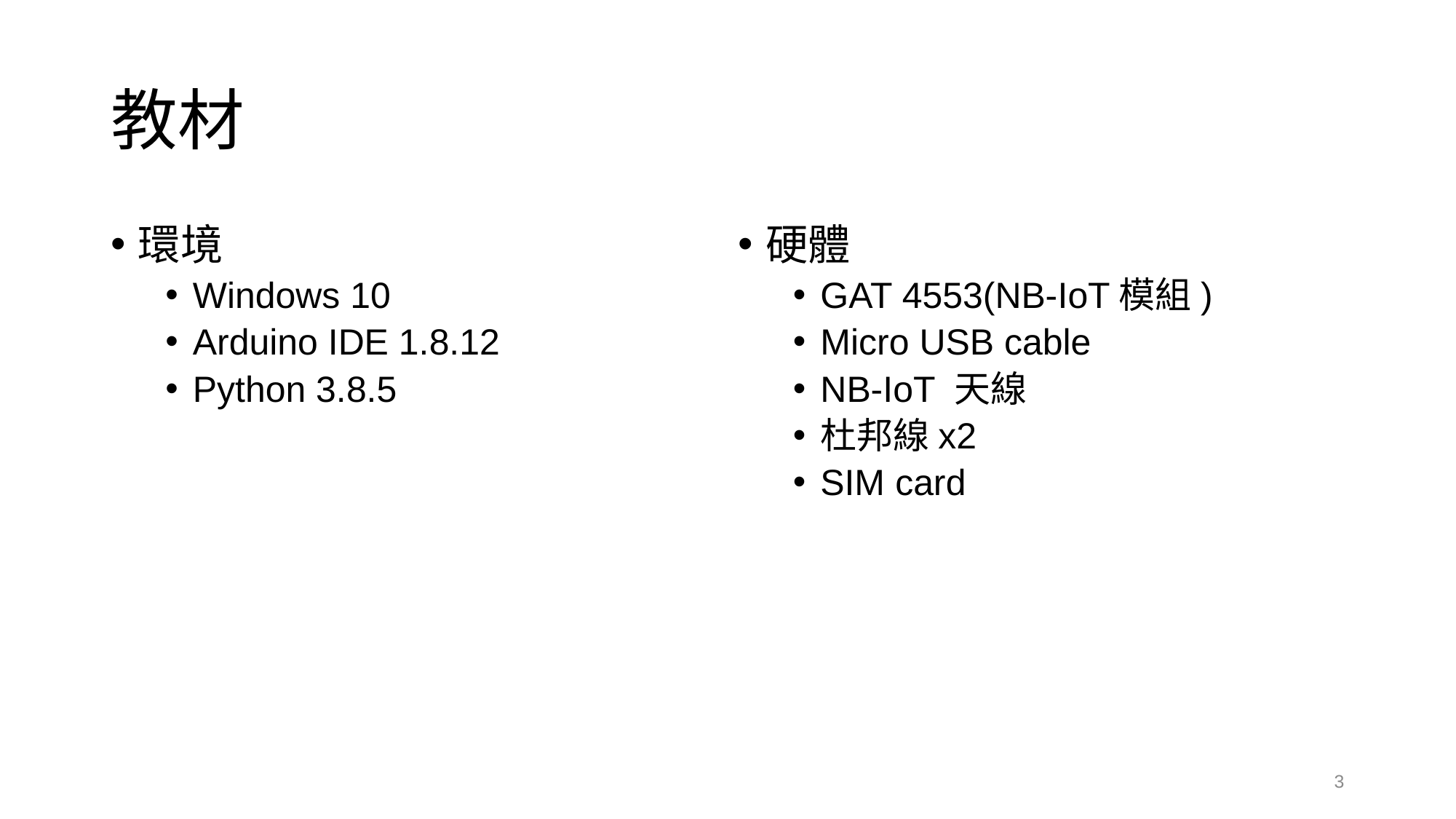

# 教材
環境
Windows 10
Arduino IDE 1.8.12
Python 3.8.5
硬體
GAT 4553(NB-IoT模組)
Micro USB cable
NB-IoT 天線
杜邦線x2
SIM card
3